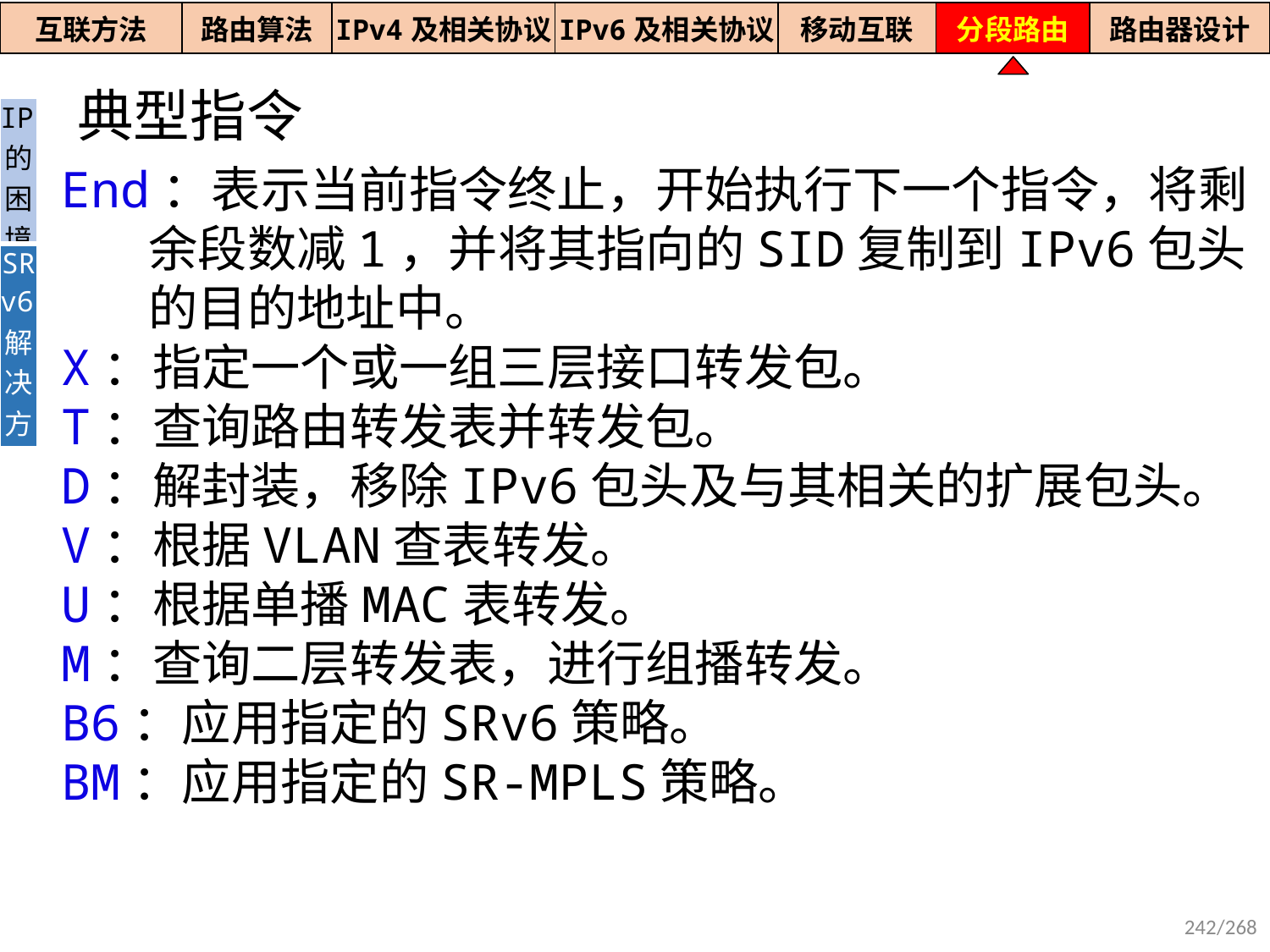

| 互联方法 | 路由算法 | IPv4及相关协议 | IPv6及相关协议 | 移动互联 | 分段路由 | 路由器设计 |
| --- | --- | --- | --- | --- | --- | --- |

典型指令
| IP的困境 |
| --- |
| SRv6解决方案 |
End：表示当前指令终止，开始执行下一个指令，将剩余段数减1，并将其指向的SID复制到IPv6包头的目的地址中。
X：指定一个或一组三层接口转发包。
T：查询路由转发表并转发包。
D：解封装，移除IPv6包头及与其相关的扩展包头。
V：根据VLAN查表转发。
U：根据单播MAC表转发。
M：查询二层转发表，进行组播转发。
B6：应用指定的SRv6策略。
BM：应用指定的SR-MPLS策略。
242/268